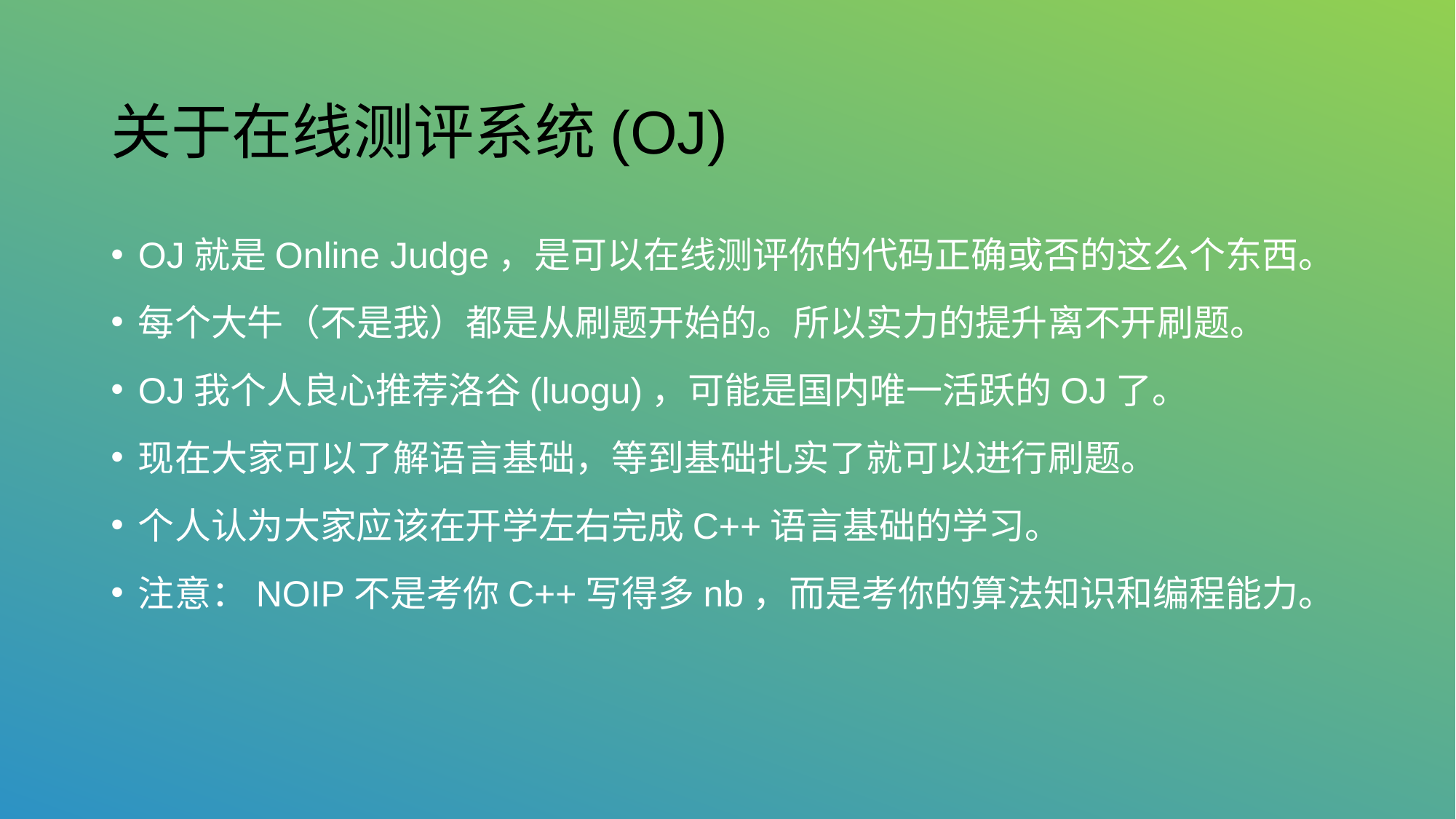

# 关于在线测评系统(OJ)
OJ就是Online Judge，是可以在线测评你的代码正确或否的这么个东西。
每个大牛（不是我）都是从刷题开始的。所以实力的提升离不开刷题。
OJ我个人良心推荐洛谷(luogu)，可能是国内唯一活跃的OJ了。
现在大家可以了解语言基础，等到基础扎实了就可以进行刷题。
个人认为大家应该在开学左右完成C++语言基础的学习。
注意：NOIP不是考你C++写得多nb，而是考你的算法知识和编程能力。